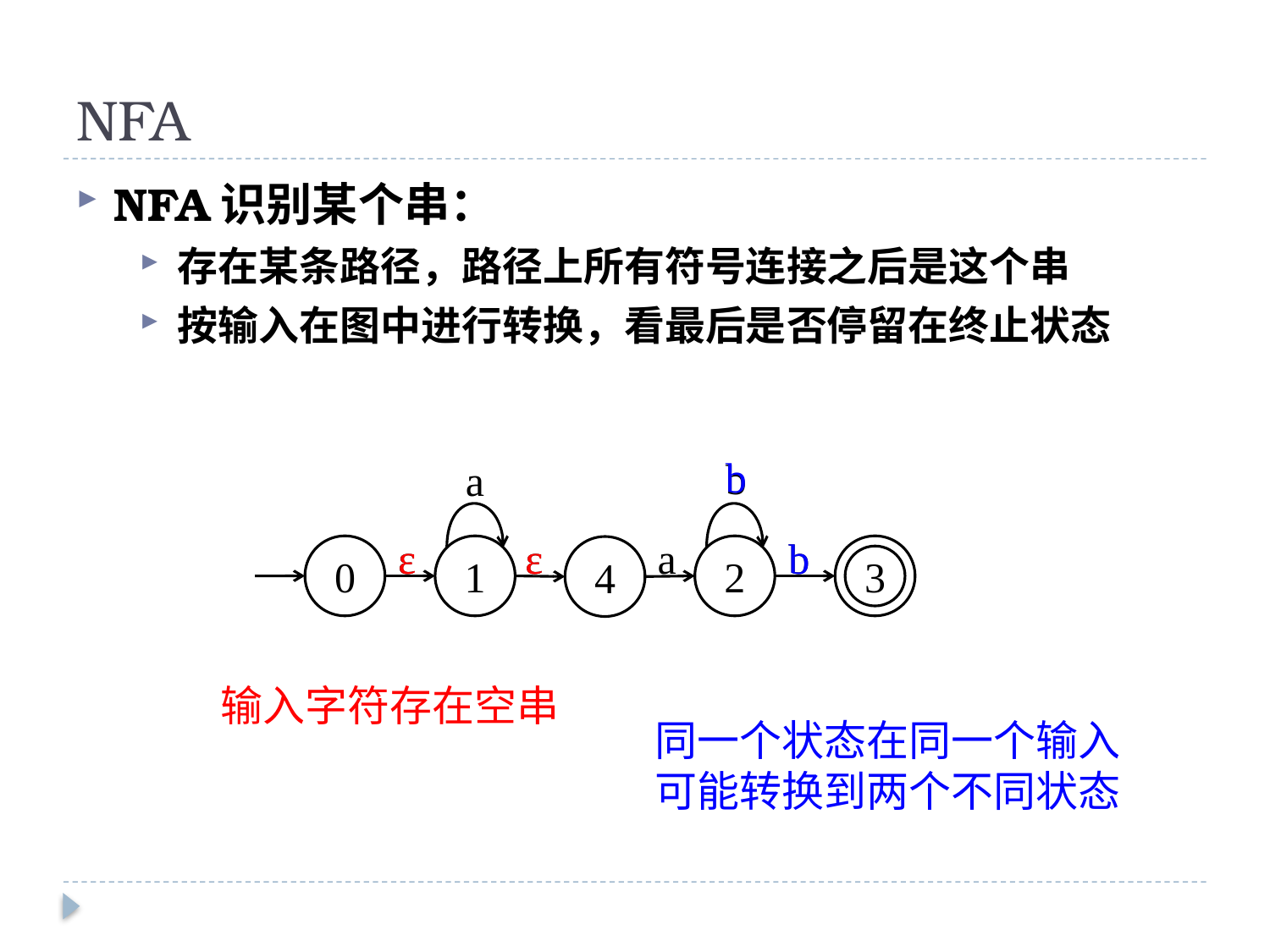

# NFA
NFA识别某个串：
存在某条路径，路径上所有符号连接之后是这个串
按输入在图中进行转换，看最后是否停留在终止状态
b
b
同一个状态在同一个输入
可能转换到两个不同状态
b
a
ε
ε
a
b
0
1
2
3
4

ε
ε
输入字符存在空串